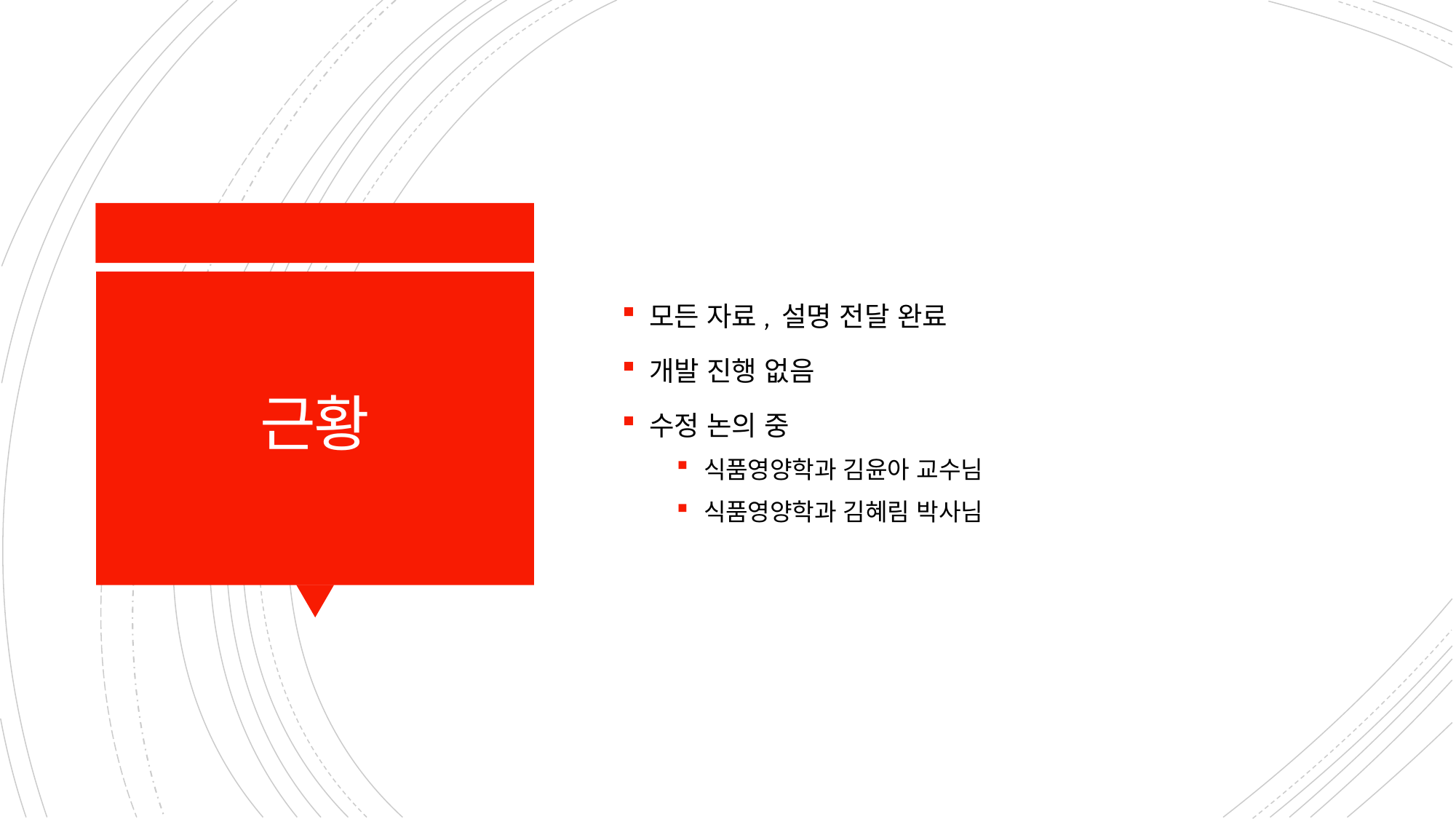

모든 자료, 설명 전달 완료
개발 진행 없음
수정 논의 중
식품영양학과 김윤아 교수님
식품영양학과 김혜림 박사님
# 근황